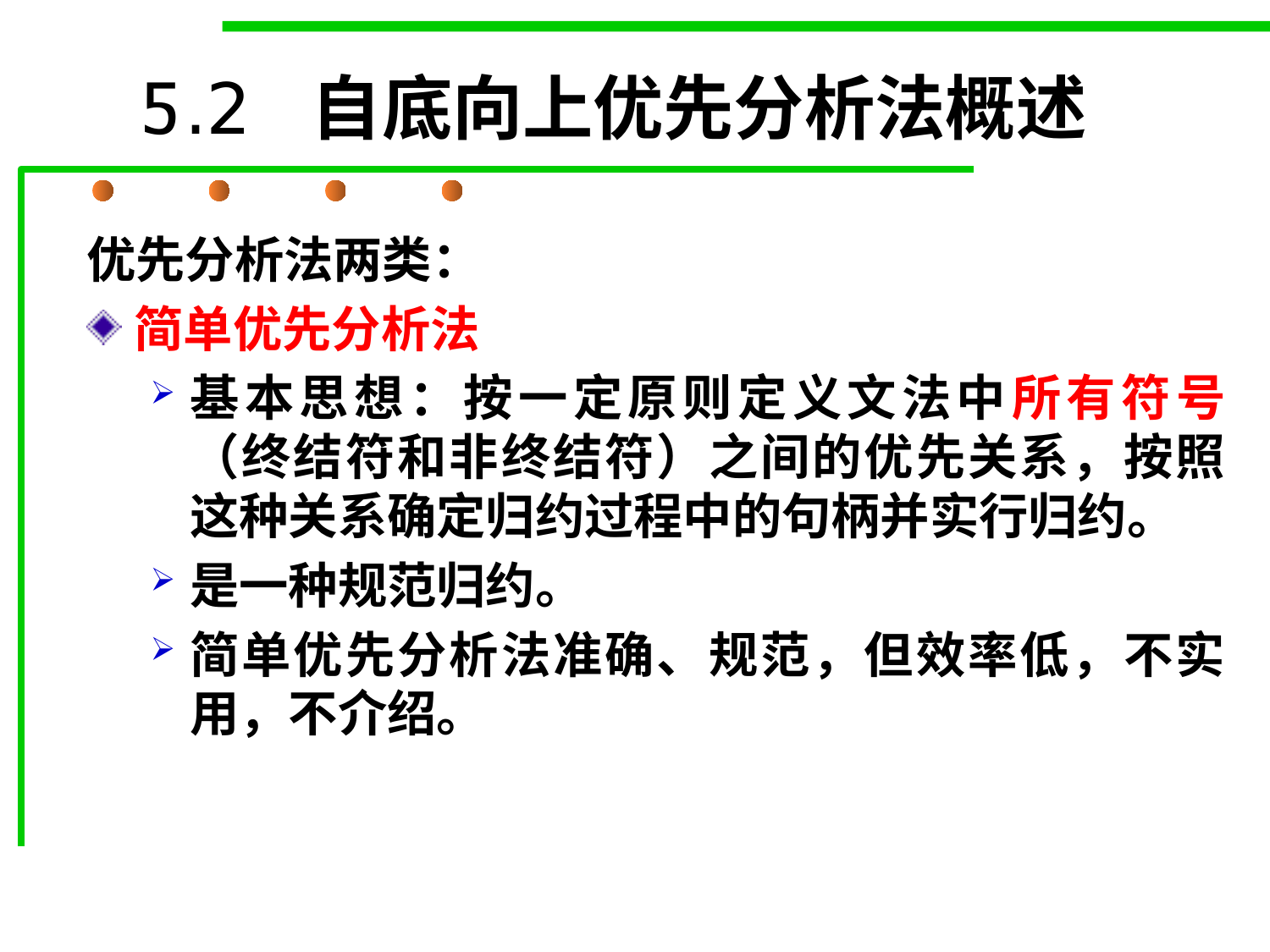

# 5.2  自底向上优先分析法概述
优先分析法两类：
简单优先分析法
基本思想：按一定原则定义文法中所有符号（终结符和非终结符）之间的优先关系，按照这种关系确定归约过程中的句柄并实行归约。
是一种规范归约。
简单优先分析法准确、规范，但效率低，不实用，不介绍。